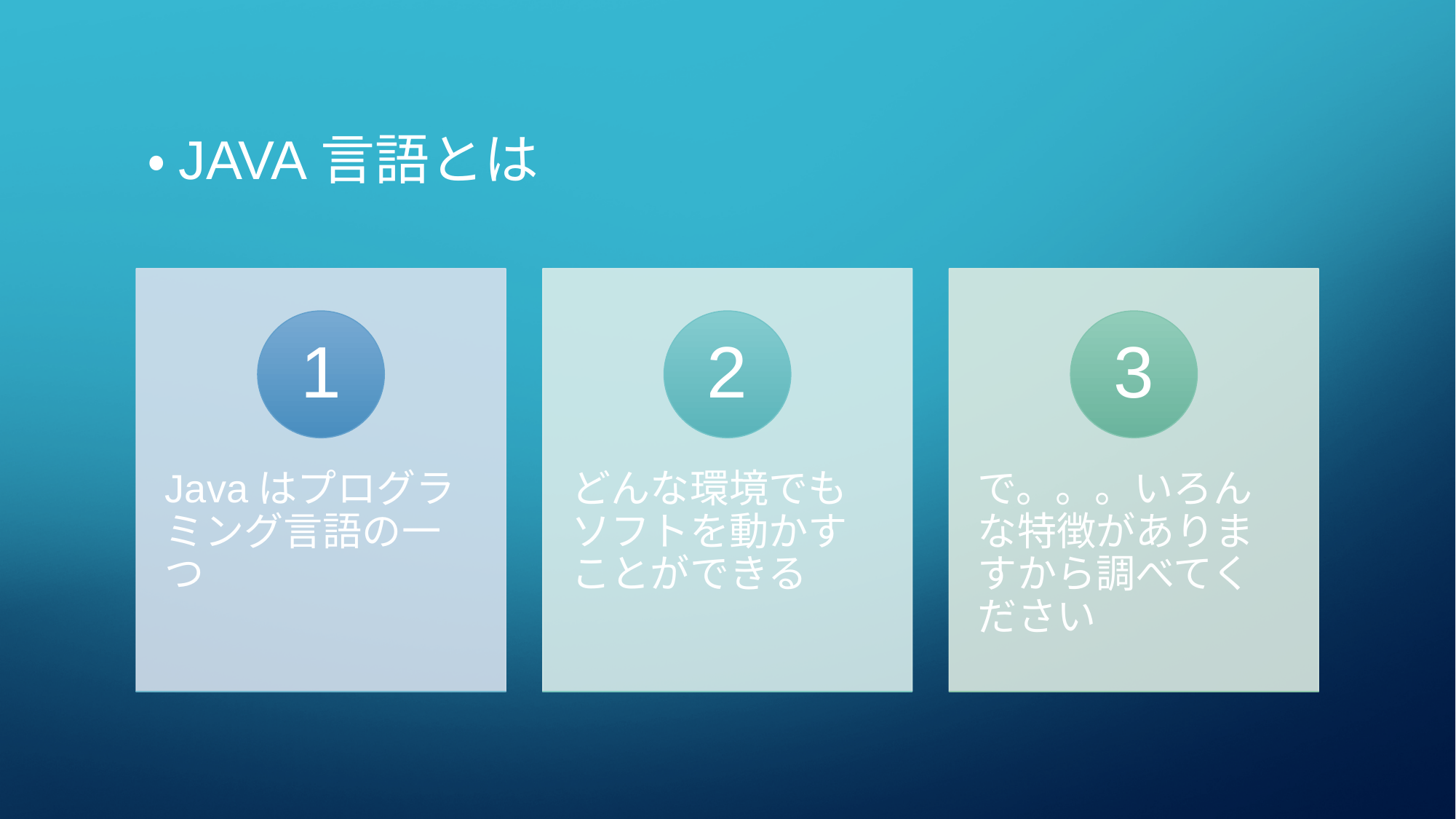

# ・java言語とは
Javaはプログラミング言語の一つ
1
どんな環境でもソフトを動かすことができる
2
で。。。いろんな特徴がありますから調べてください
3